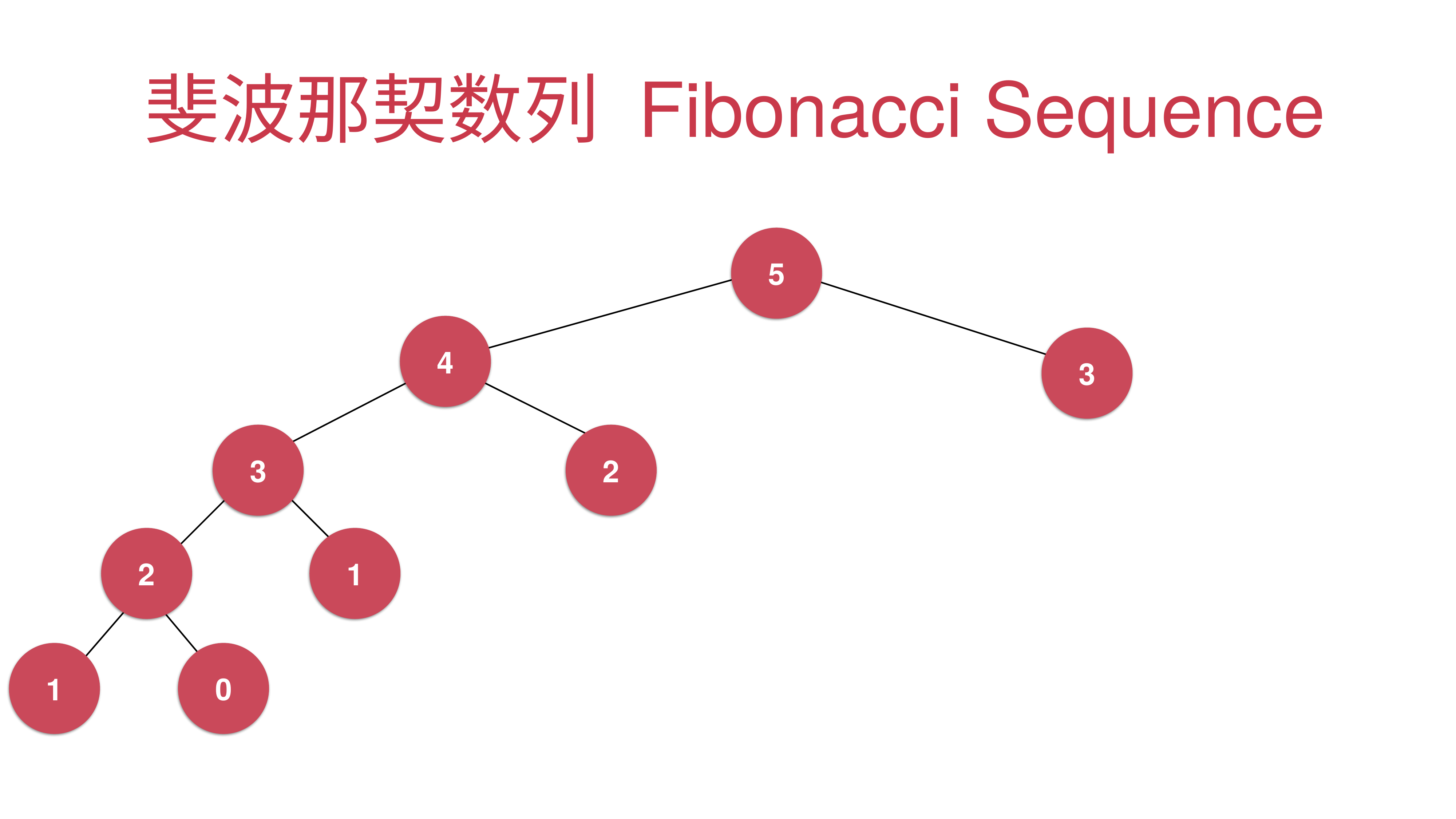

# 斐波那契数列 Fibonacci Sequence
5

4
3

3
2

2
1

1
0